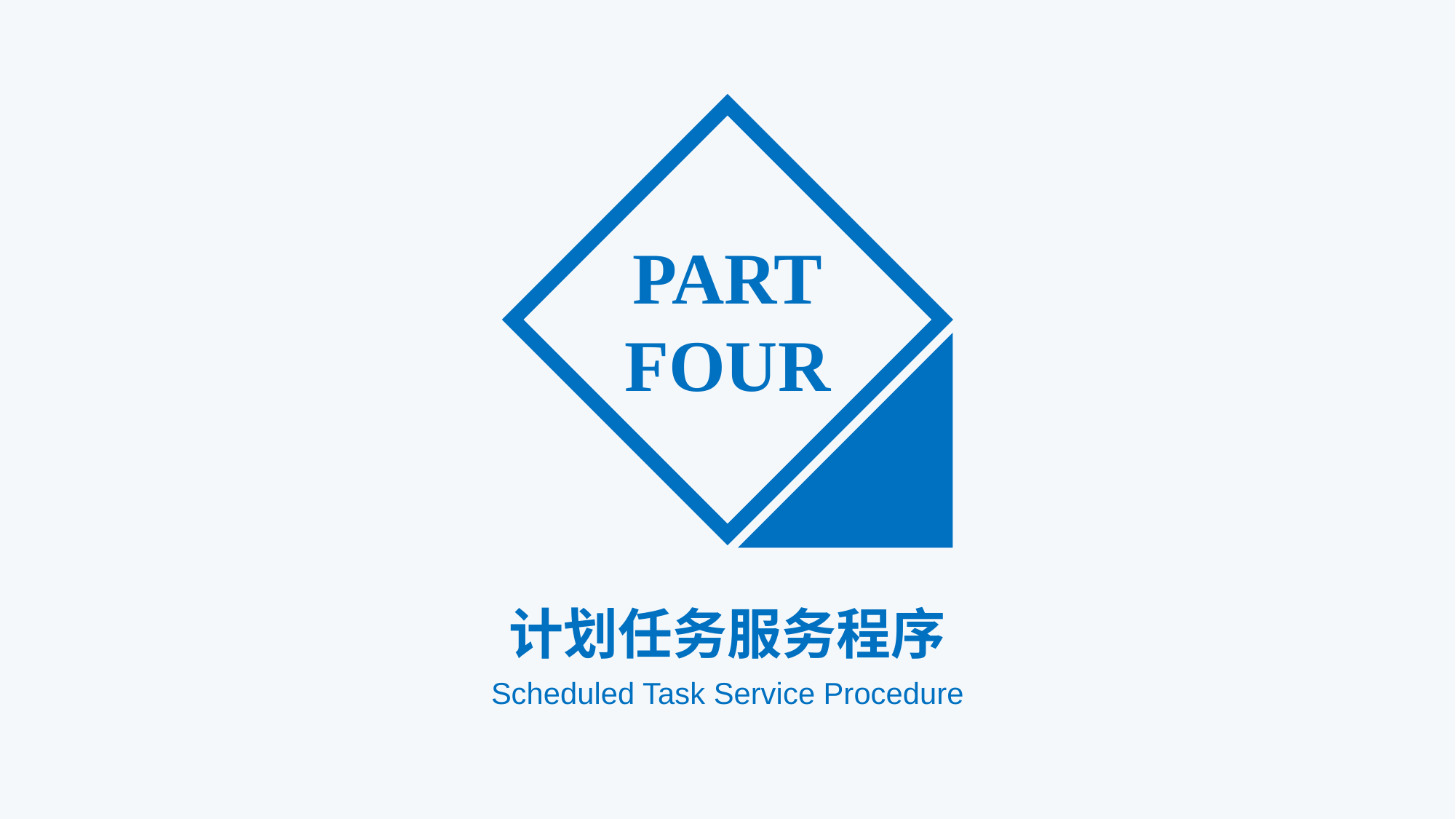

PART
FOUR

计划任务服务程序
Scheduled Task Service Procedure